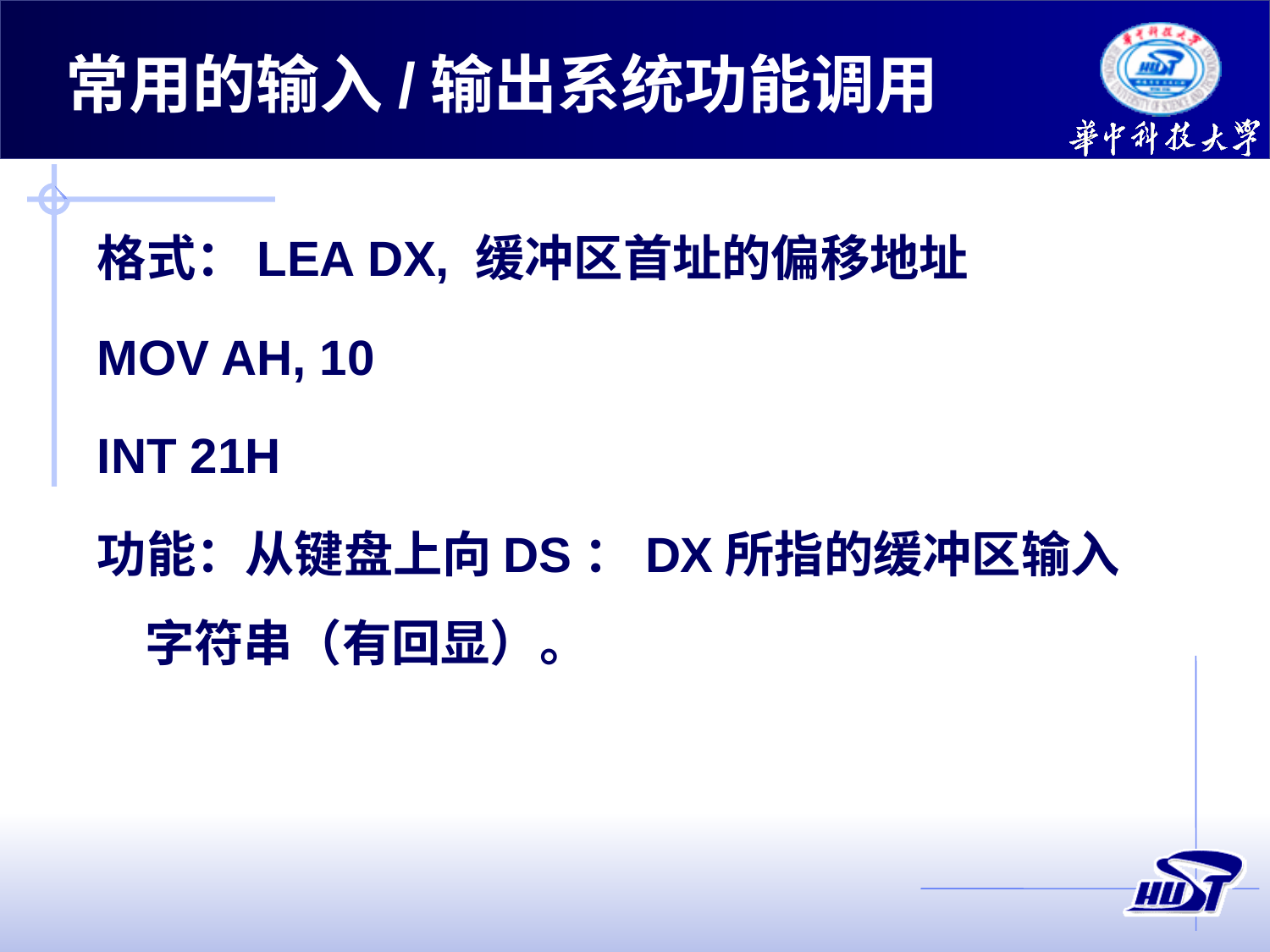

# 常用的输入/输出系统功能调用
格式：LEA DX, 缓冲区首址的偏移地址
MOV AH, 10
INT 21H
功能：从键盘上向DS：DX所指的缓冲区输入字符串（有回显）。